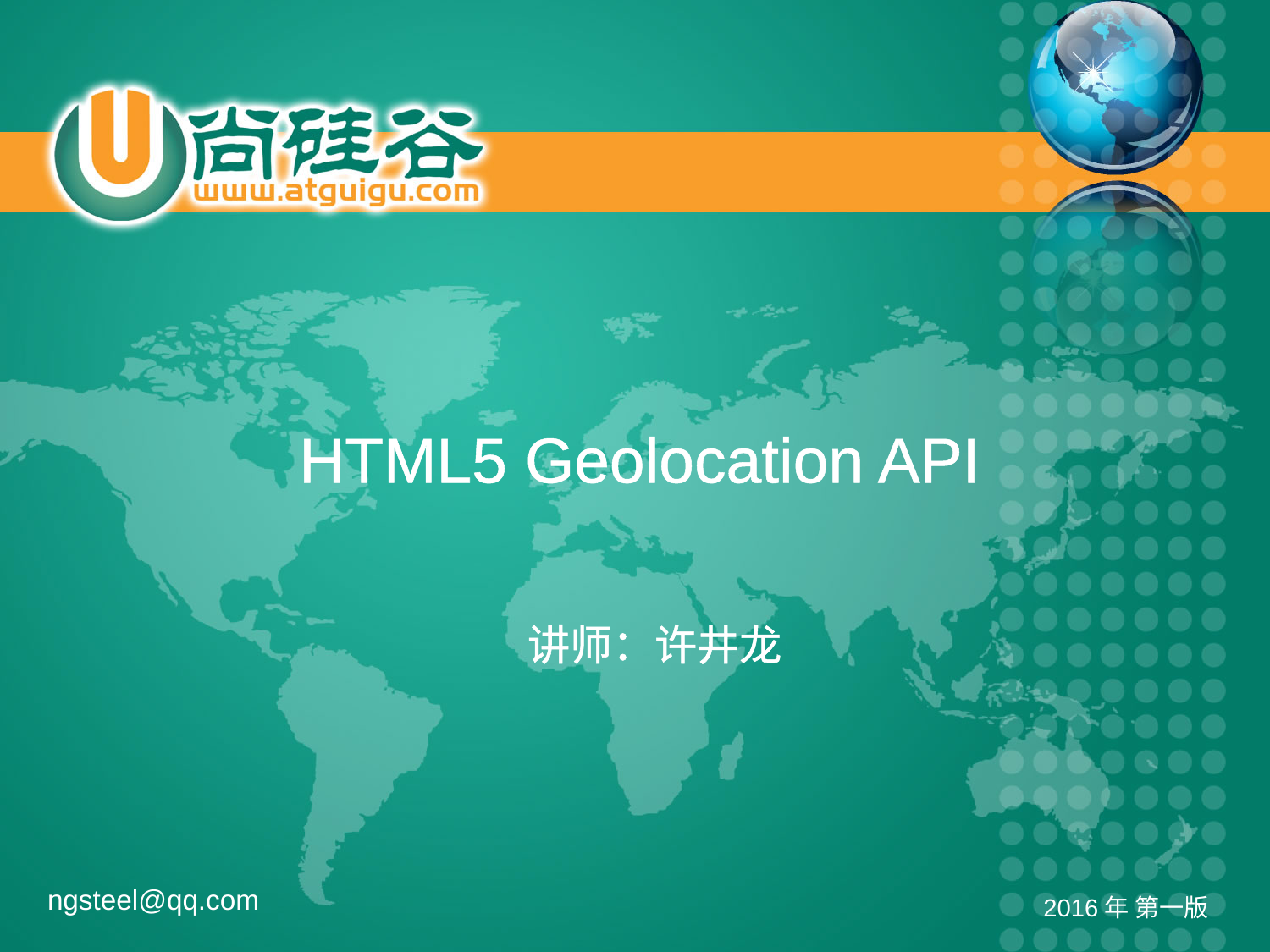

HTML5 Geolocation API
讲师：许井龙
ngsteel@qq.com
2016年 第一版